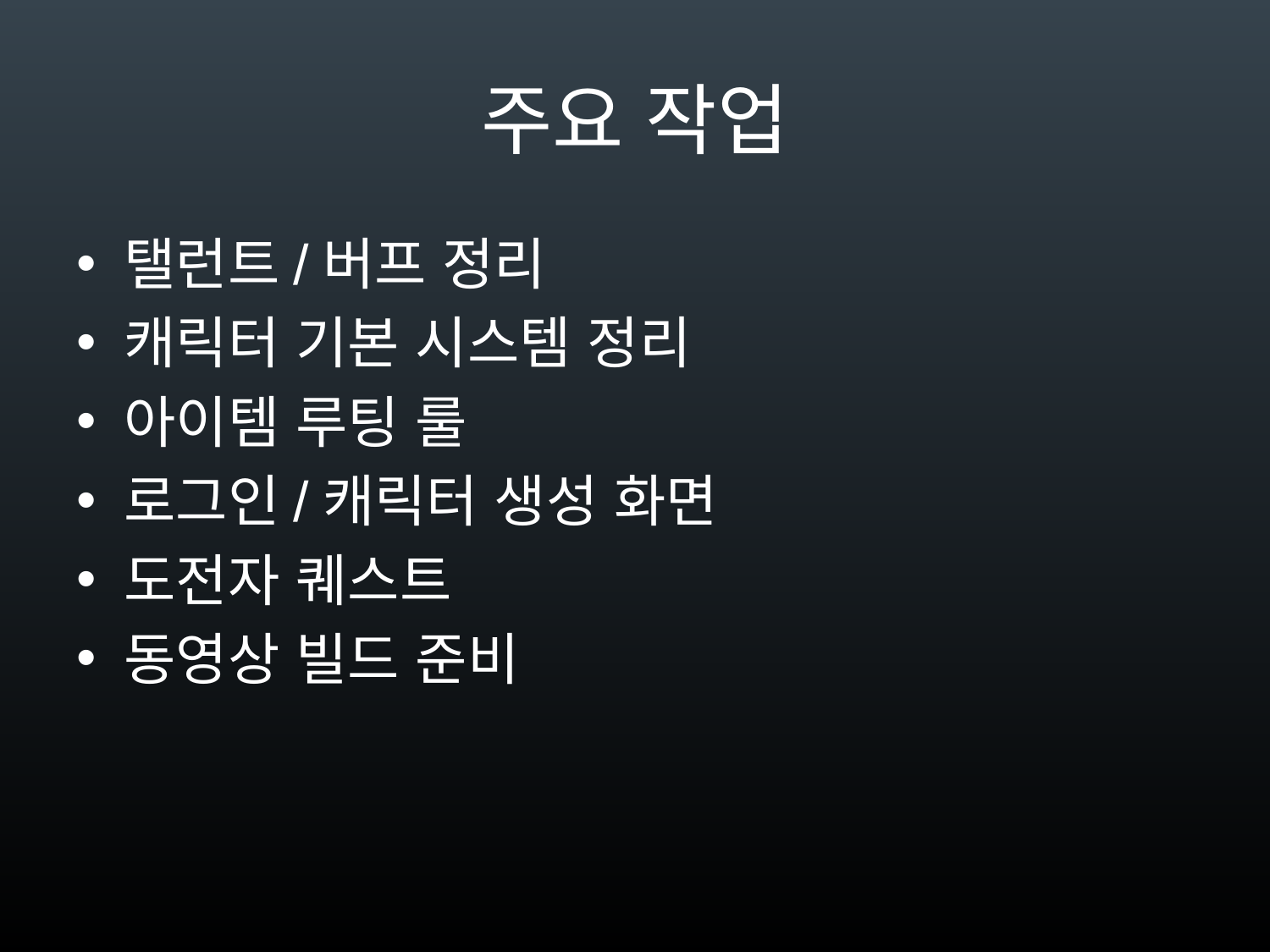

# 주요 작업
탤런트/버프 정리
캐릭터 기본 시스템 정리
아이템 루팅 룰
로그인/캐릭터 생성 화면
도전자 퀘스트
동영상 빌드 준비